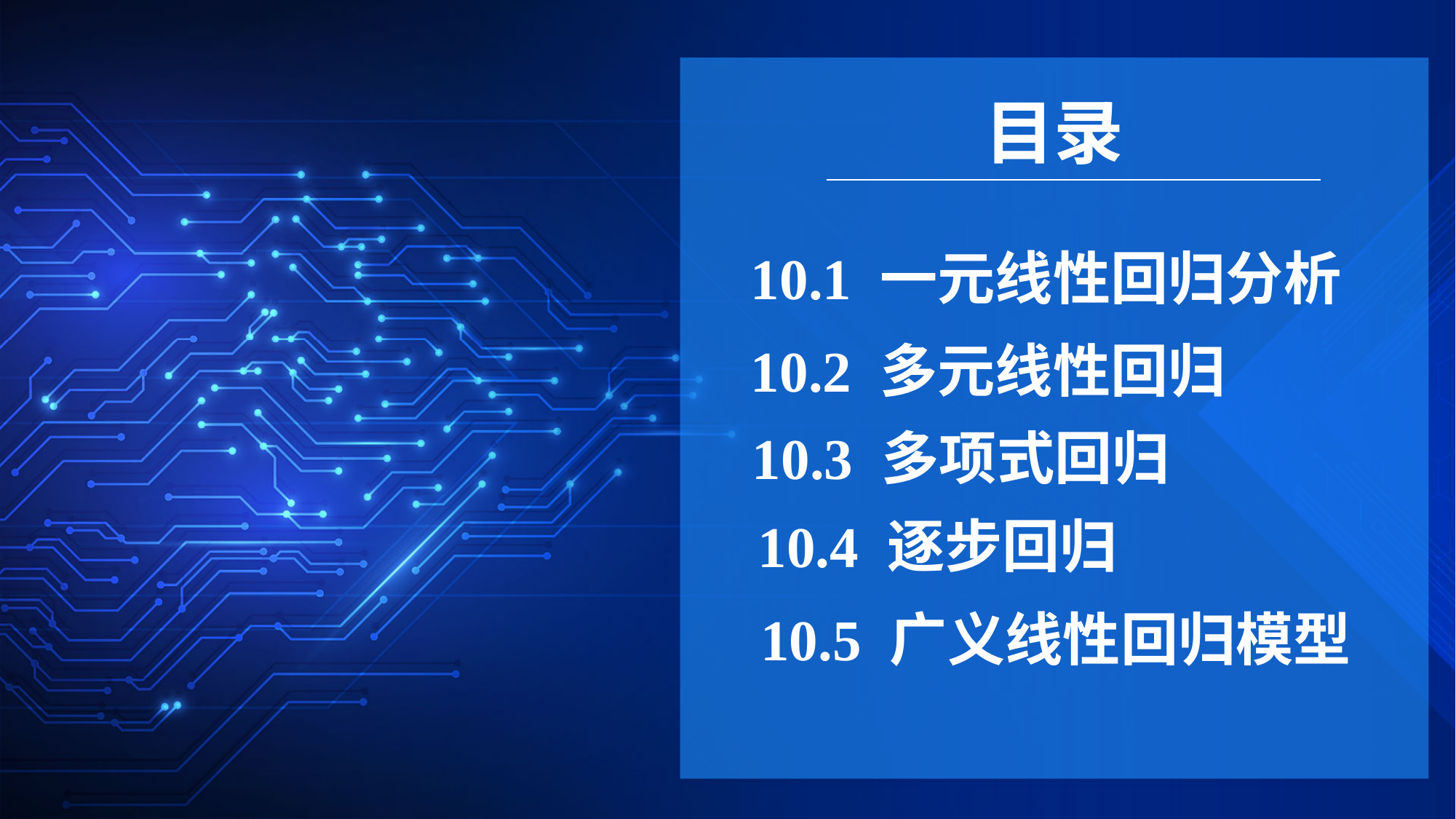

目录
10.1 一元线性回归分析
10.2 多元线性回归
10.3 多项式回归
10.4 逐步回归
10.5 广义线性回归模型